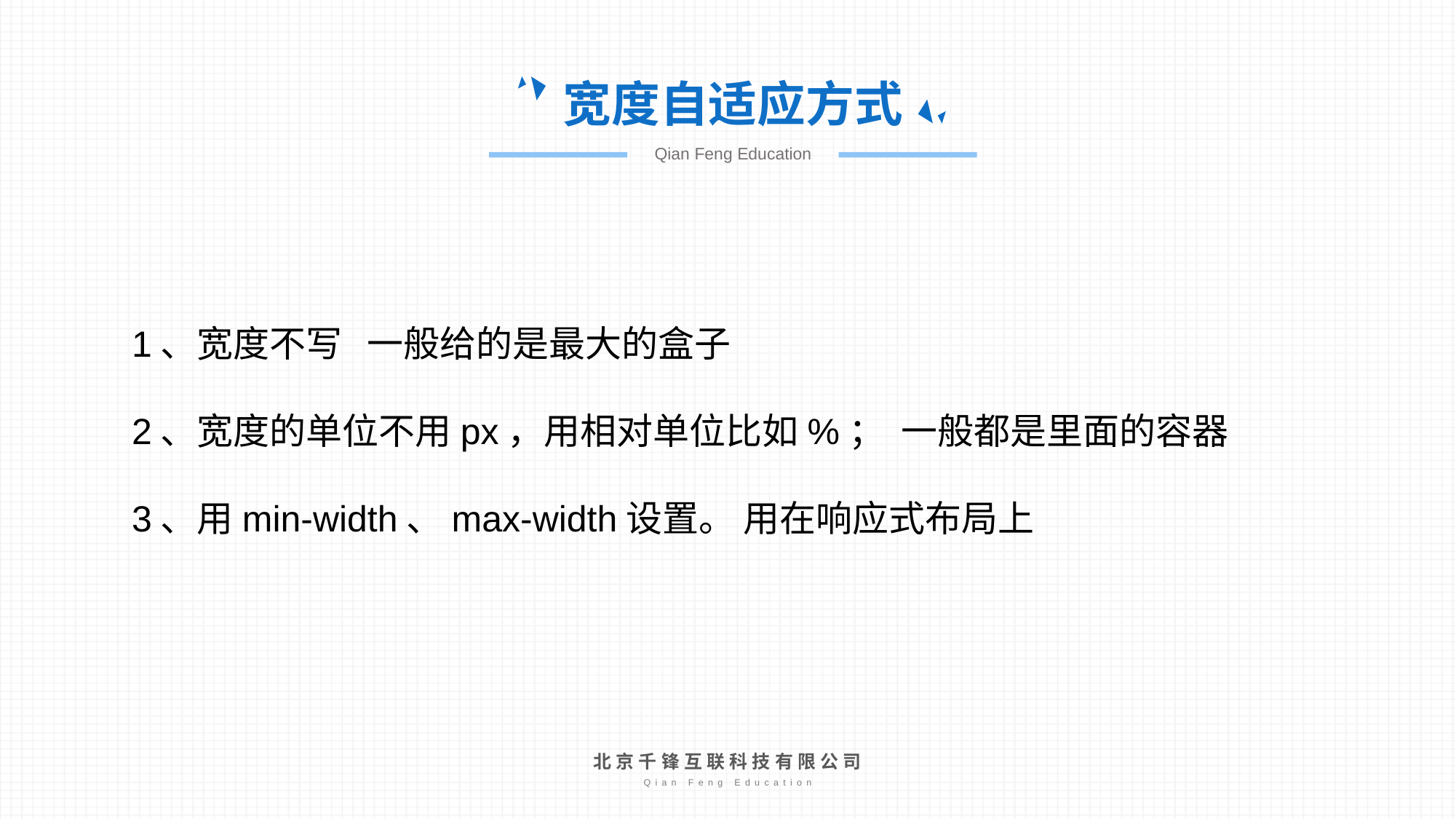

宽度自适应方式

Qian Feng Education

1、宽度不写   一般给的是最大的盒子
2、宽度的单位不用px，用相对单位比如%；  一般都是里面的容器
3、用min-width、max-width设置。 用在响应式布局上
北京千锋互联科技有限公司
Qian Feng Education